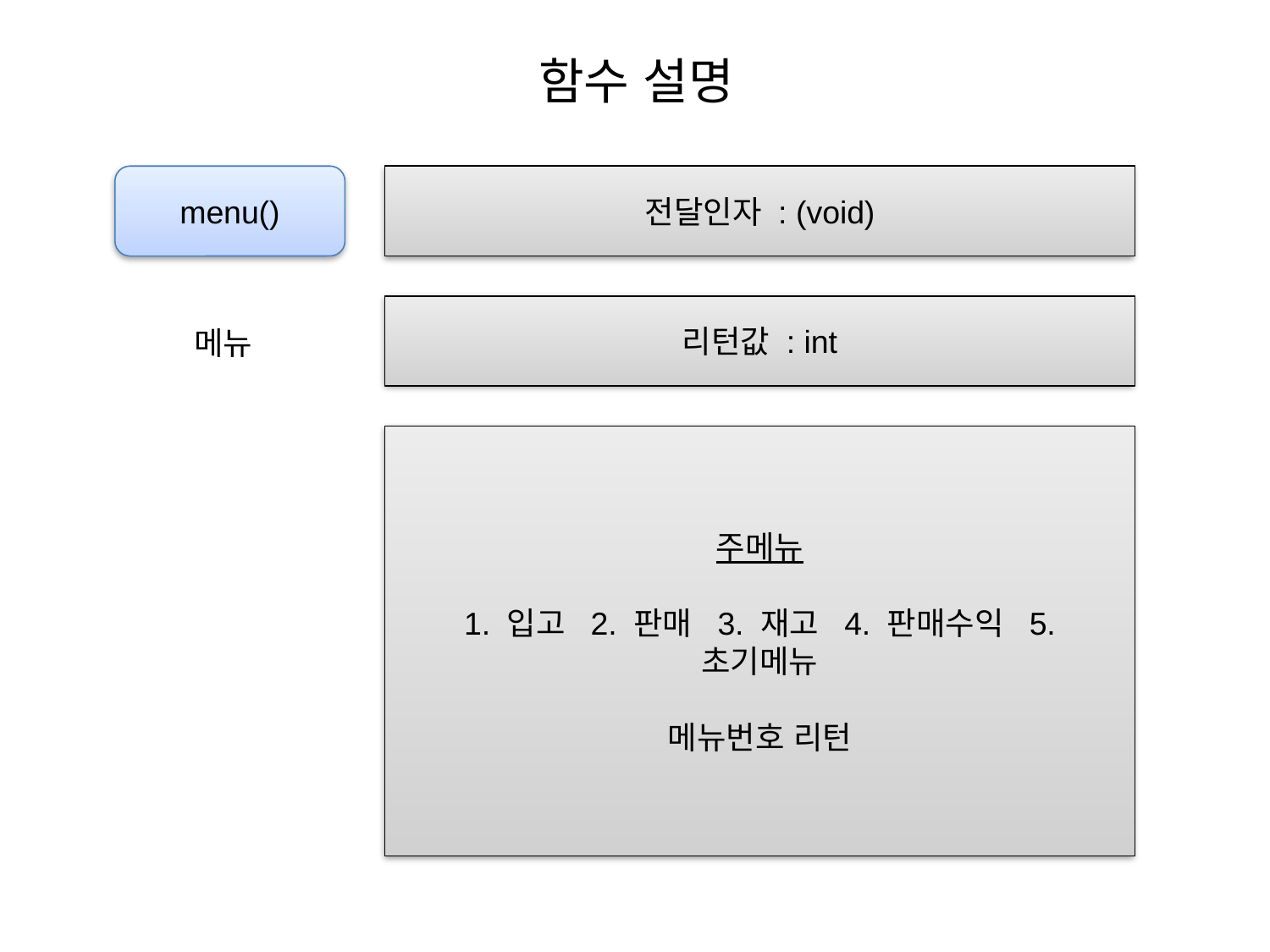

함수 설명
menu()
전달인자 : (void)
리턴값 : int
메뉴
주메뉴

1. 입고  2. 판매  3. 재고  4. 판매수익  5. 초기메뉴

메뉴번호 리턴